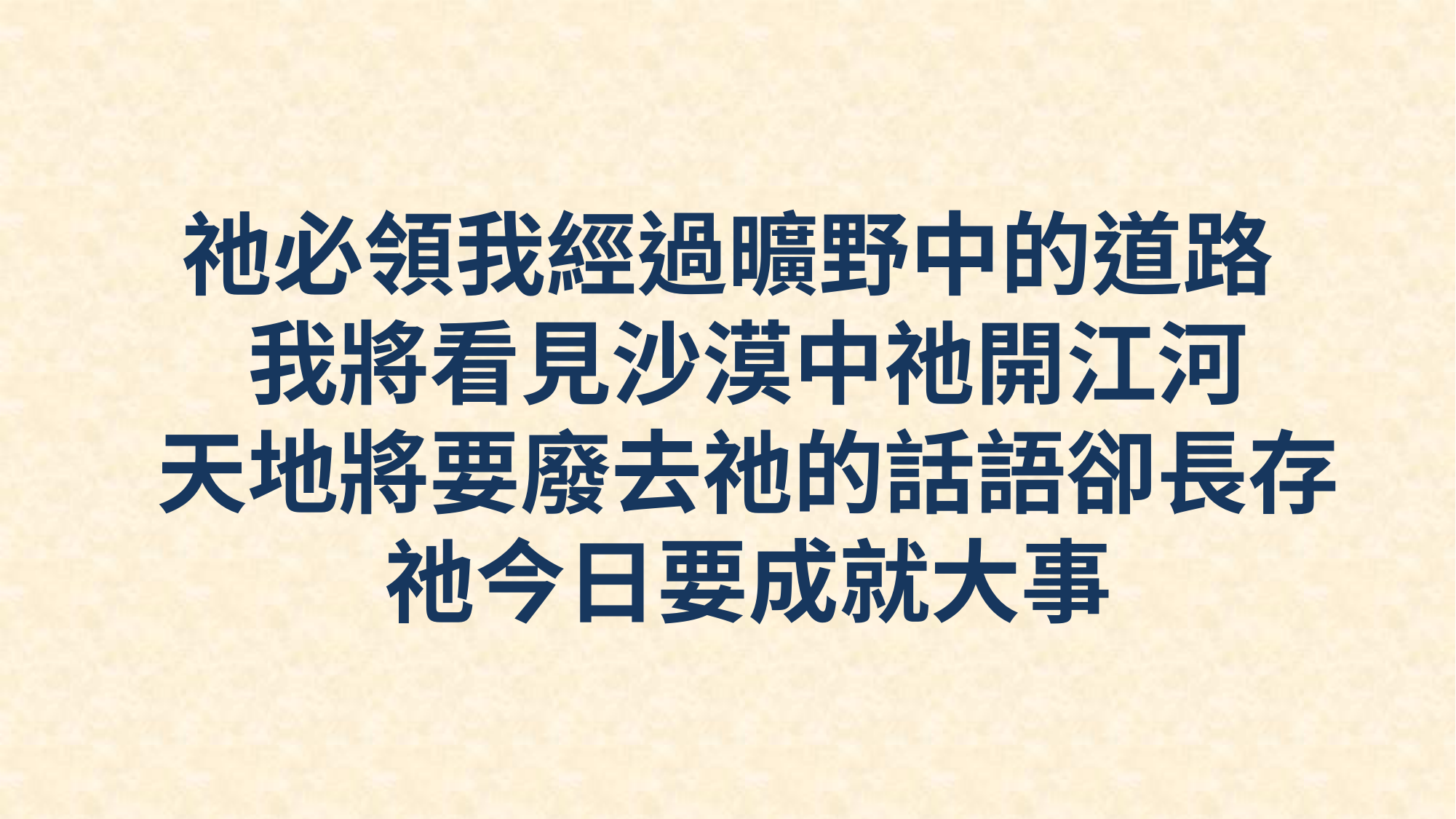

#
祂必領我經過曠野中的道路
我將看見沙漠中祂開江河
天地將要廢去祂的話語卻長存
祂今日要成就大事